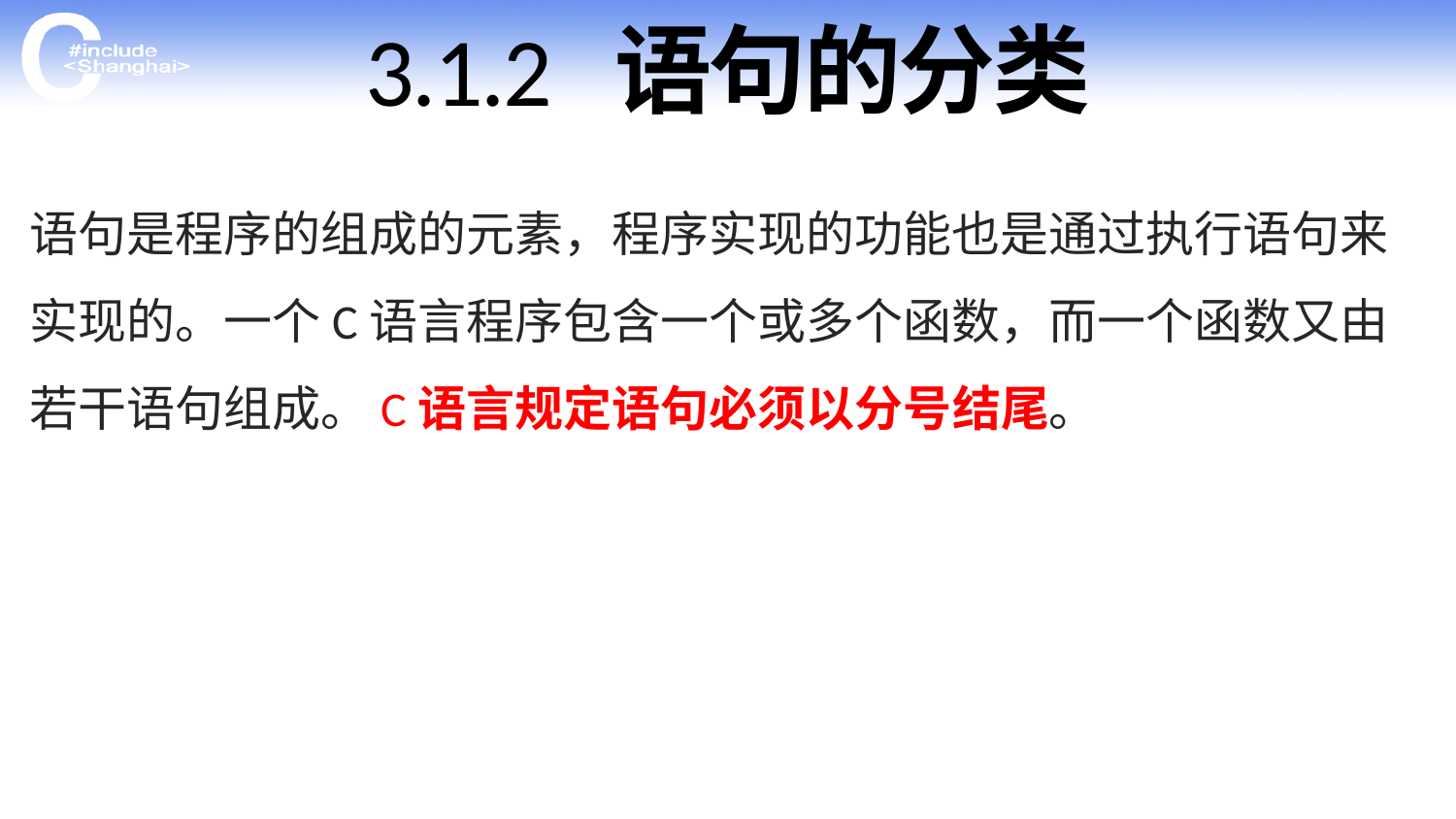

# 3.1.2  语句的分类
语句是程序的组成的元素，程序实现的功能也是通过执行语句来实现的。一个C语言程序包含一个或多个函数，而一个函数又由若干语句组成。C语言规定语句必须以分号结尾。